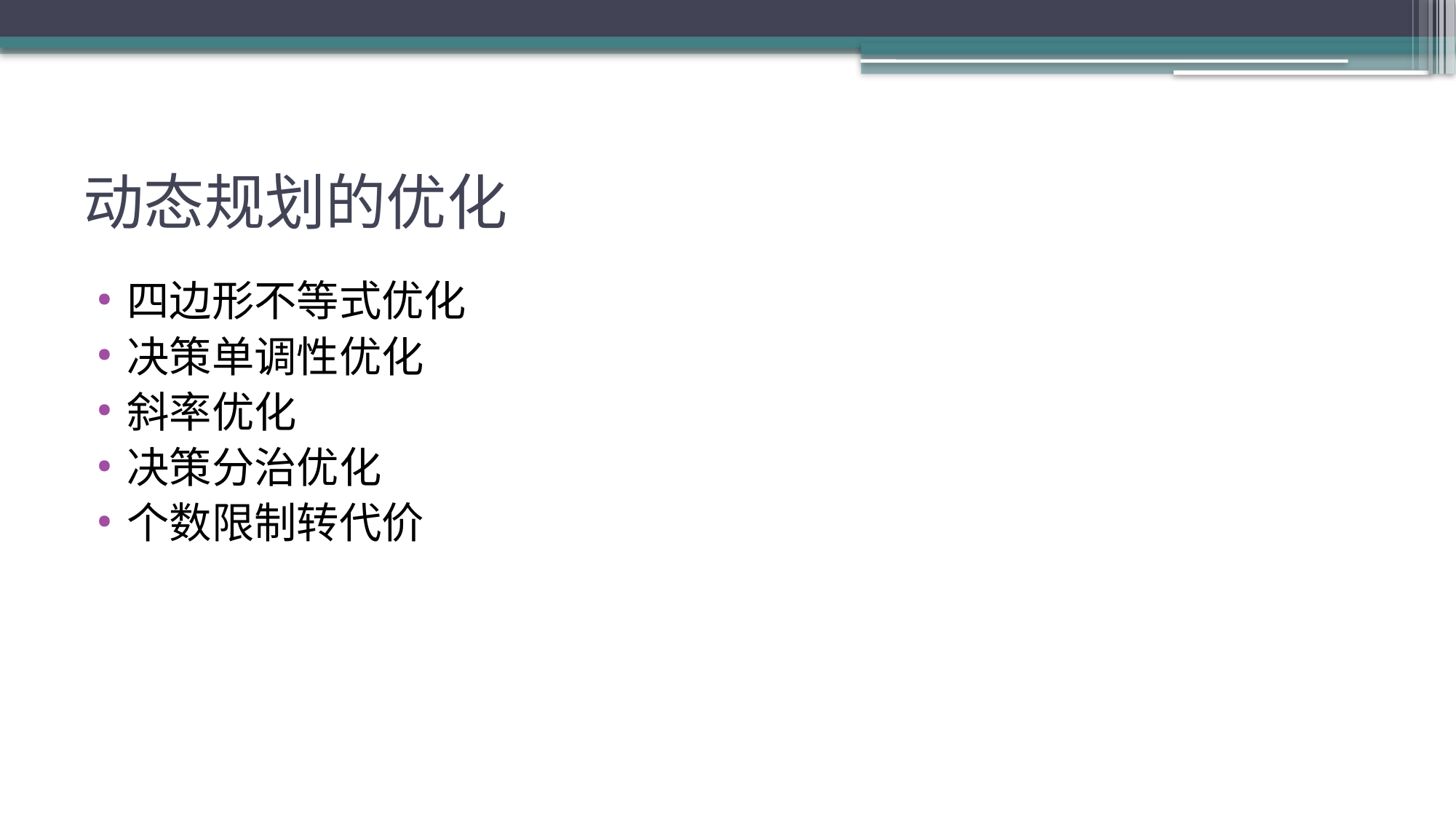

# 动态规划的优化
四边形不等式优化
决策单调性优化
斜率优化
决策分治优化
个数限制转代价